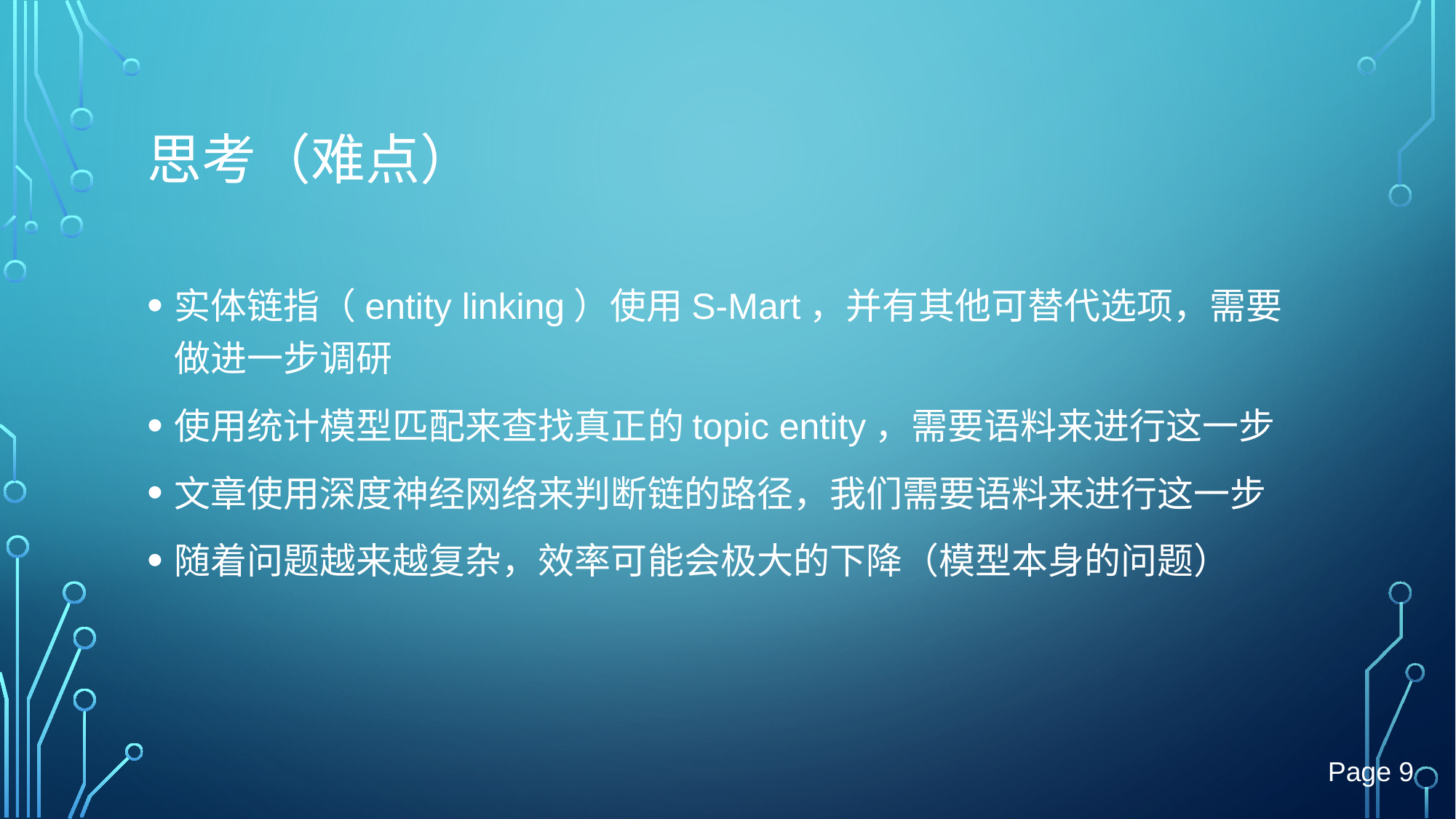

# 思考（难点）
实体链指（entity linking）使用S-Mart，并有其他可替代选项，需要做进一步调研
使用统计模型匹配来查找真正的topic entity，需要语料来进行这一步
文章使用深度神经网络来判断链的路径，我们需要语料来进行这一步
随着问题越来越复杂，效率可能会极大的下降（模型本身的问题）
Page 9